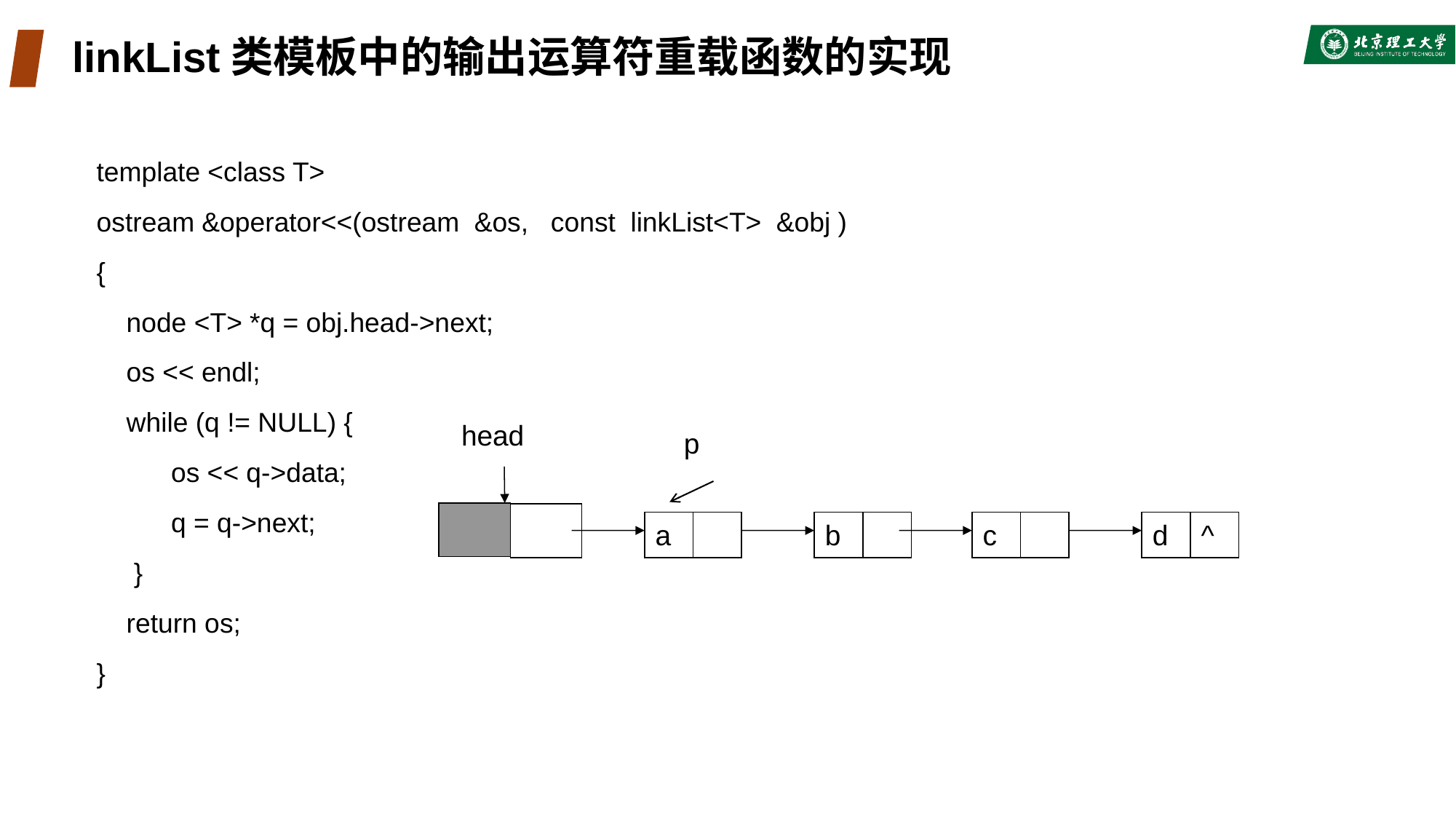

# linkList类模板中的输出运算符重载函数的实现
template <class T>
ostream &operator<<(ostream  &os,   const  linkList<T>  &obj )
{
    node <T> *q = obj.head->next;
    os << endl;
    while (q != NULL) {
          os << q->data;
          q = q->next;
     }
    return os;
}
head

a

b

c

d
^

p